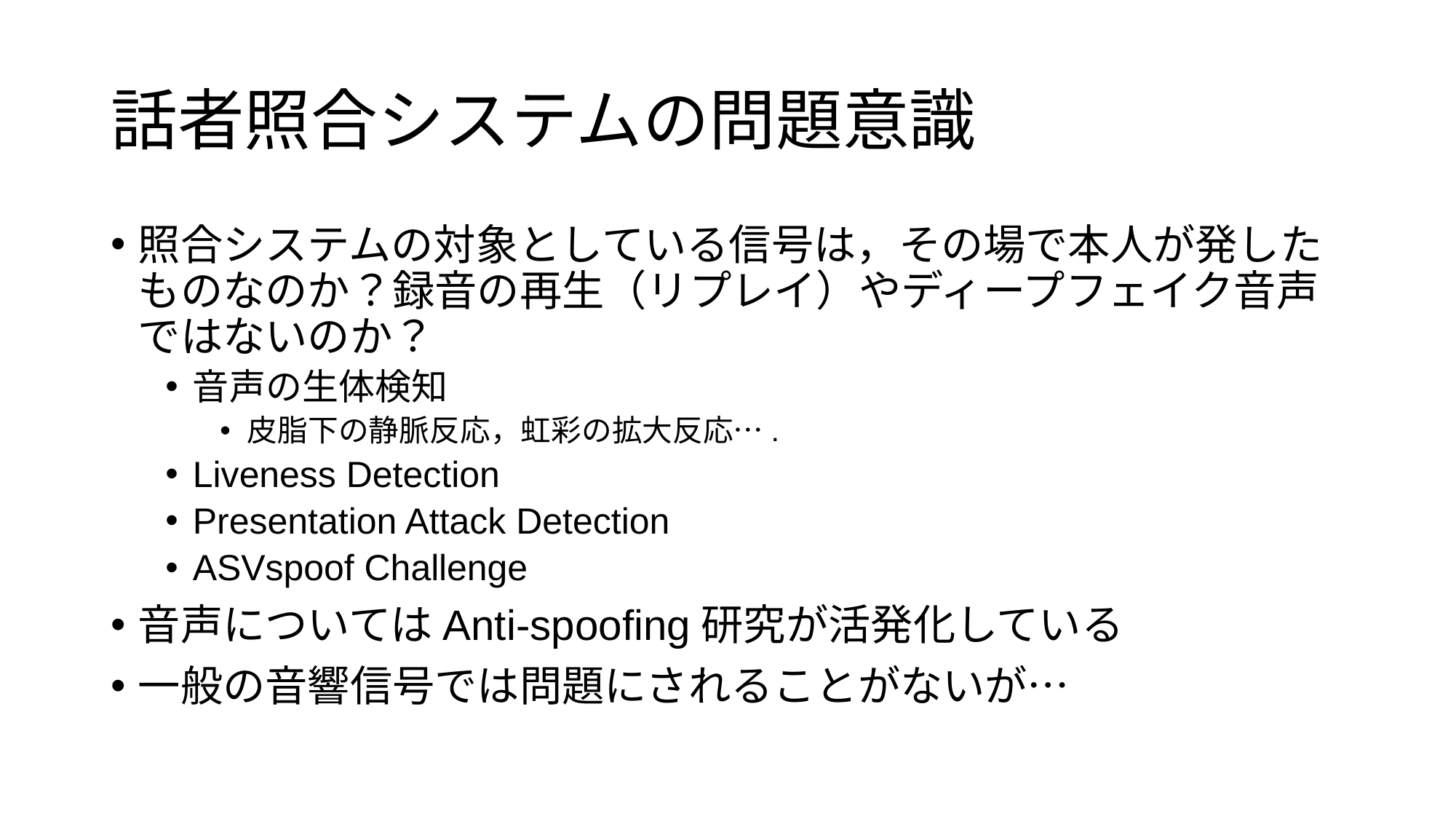

# 話者照合システムの問題意識
照合システムの対象としている信号は，その場で本人が発したものなのか？録音の再生（リプレイ）やディープフェイク音声ではないのか？
音声の生体検知
皮脂下の静脈反応，虹彩の拡大反応….
Liveness Detection
Presentation Attack Detection
ASVspoof Challenge
音声についてはAnti-spoofing研究が活発化している
一般の音響信号では問題にされることがないが…